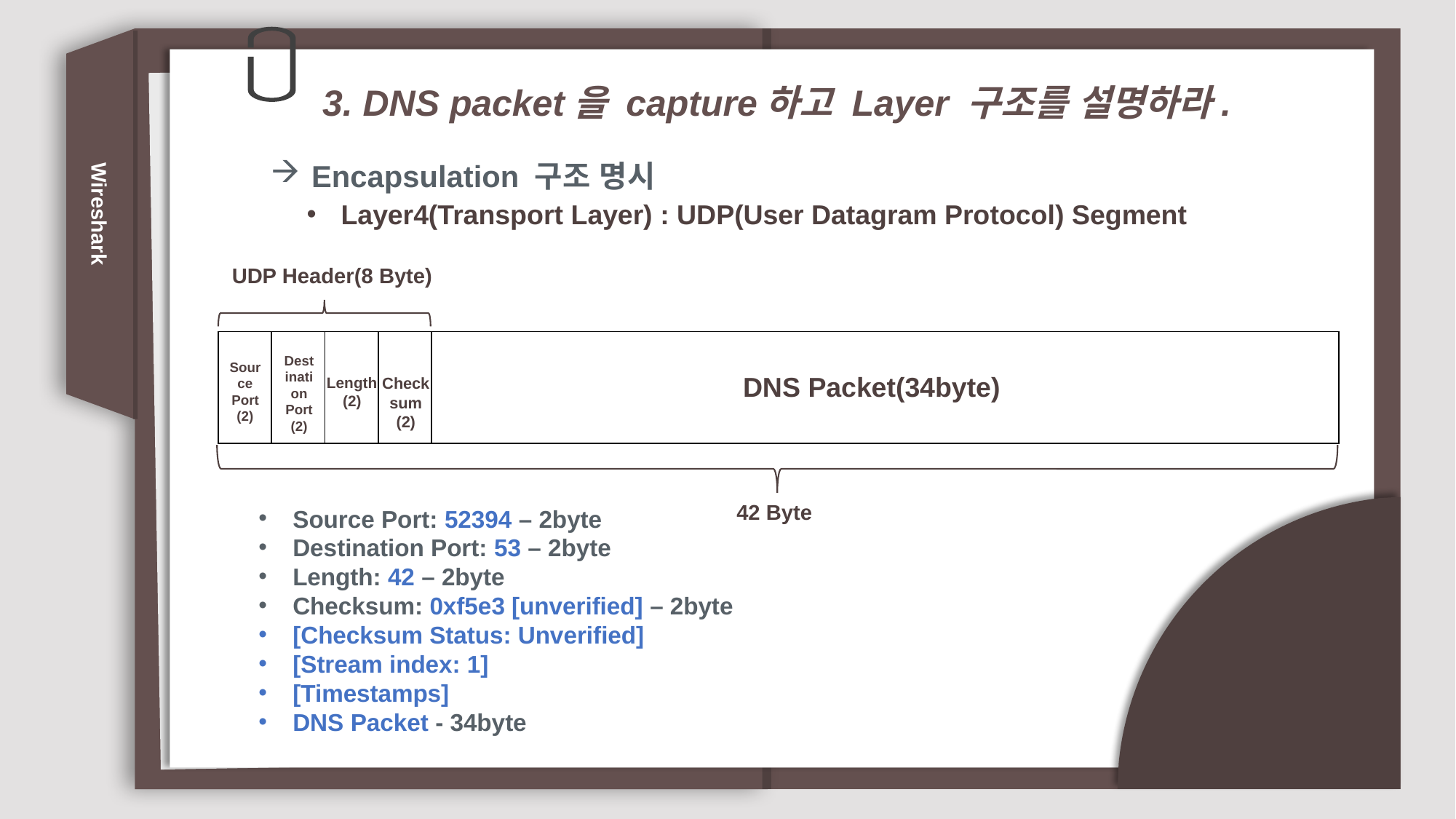

3. DNS packet을 capture하고 Layer 구조를 설명하라.
Encapsulation 구조 명시
Layer4(Transport Layer) : UDP(User Datagram Protocol) Segment
Wireshark

UDP Header(8 Byte)
|  |  |  |  |  |
| --- | --- | --- | --- | --- |
Destination Port
(2)
Source Port
(2)
DNS Packet(34byte)
Checksum
(2)
Length
(2)
42 Byte

Source Port: 52394 – 2byte
Destination Port: 53 – 2byte
Length: 42 – 2byte
Checksum: 0xf5e3 [unverified] – 2byte
[Checksum Status: Unverified]
[Stream index: 1]
[Timestamps]
DNS Packet - 34byte